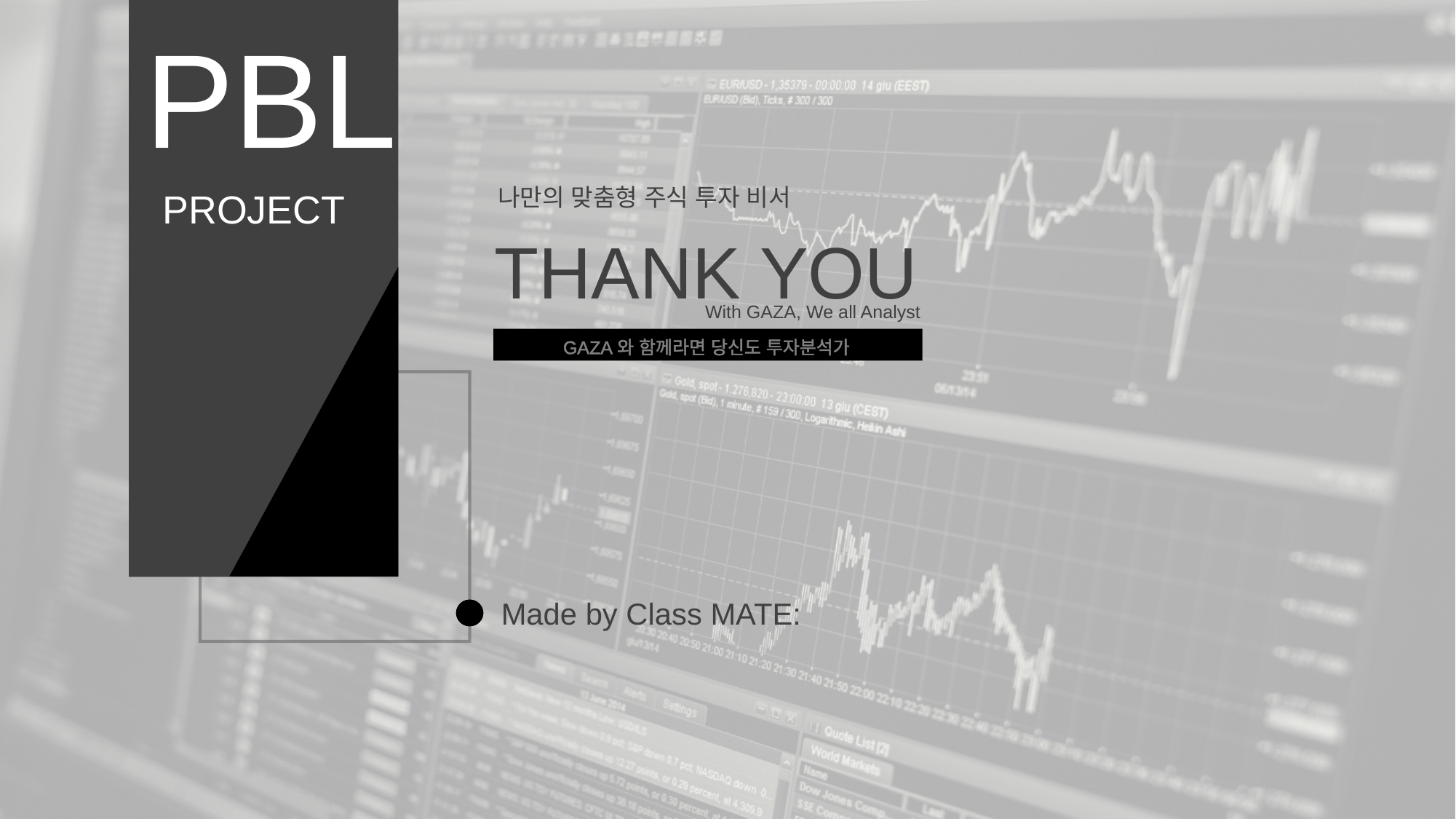

PBL
나만의 맞춤형 주식 투자 비서
THANK YOU
PROJECT
With GAZA, We all Analyst

GAZA와 함께라면 당신도 투자분석가

Made by Class MATE: